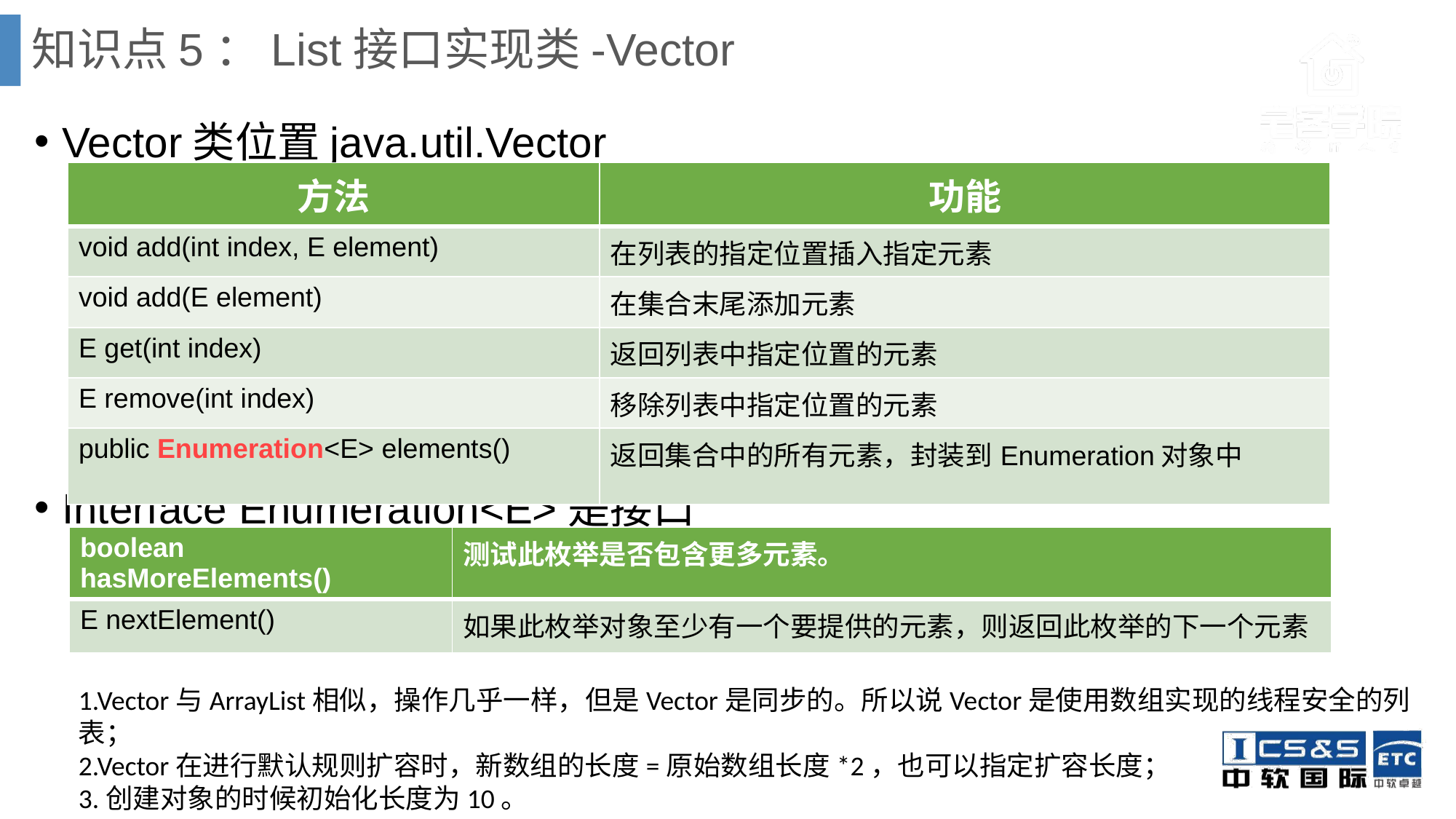

# 知识点5：List接口实现类-Vector
Vector类位置java.util.Vector

Interface Enumeration<E>是接口

| 方法 | 功能 |
| --- | --- |
| void add(int index, E element) | 在列表的指定位置插入指定元素 |
| void add(E element) | 在集合末尾添加元素 |
| E get(int index) | 返回列表中指定位置的元素 |
| E remove(int index) | 移除列表中指定位置的元素 |
| public Enumeration<E> elements() | 返回集合中的所有元素，封装到Enumeration对象中 |
| boolean hasMoreElements() | 测试此枚举是否包含更多元素。 |
| --- | --- |
| E nextElement() | 如果此枚举对象至少有一个要提供的元素，则返回此枚举的下一个元素 |
1.Vector与ArrayList相似，操作几乎一样，但是Vector是同步的。所以说Vector是使用数组实现的线程安全的列表；
2.Vector在进行默认规则扩容时，新数组的长度=原始数组长度*2，也可以指定扩容长度；
3.创建对象的时候初始化长度为10。